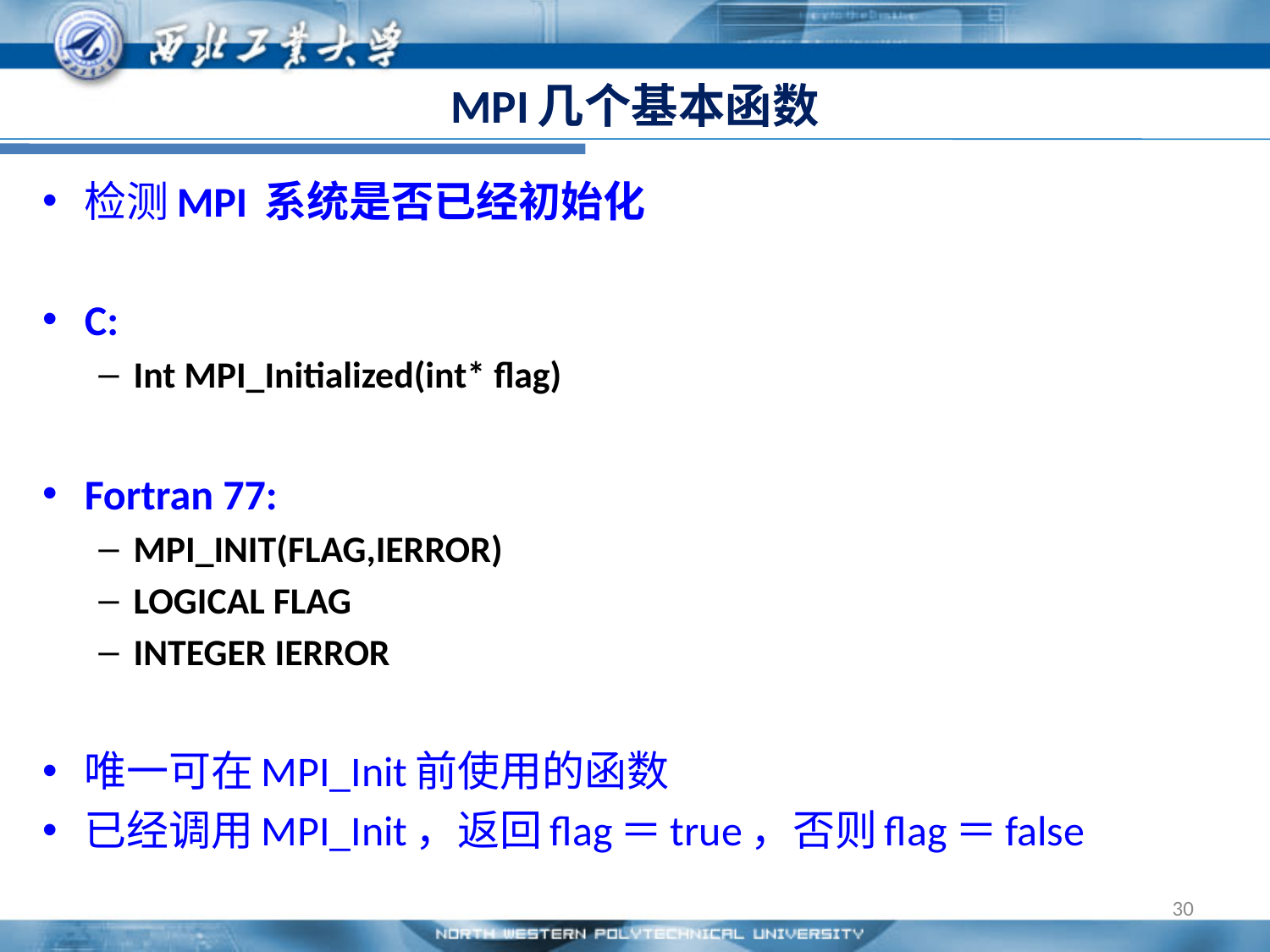

# MPI几个基本函数
检测MPI 系统是否已经初始化

C:
Int MPI_Initialized(int* flag)

Fortran 77:
MPI_INIT(FLAG,IERROR)
LOGICAL FLAG
INTEGER IERROR

唯一可在MPI_Init前使用的函数
已经调用MPI_Init，返回flag＝true，否则flag＝false

30